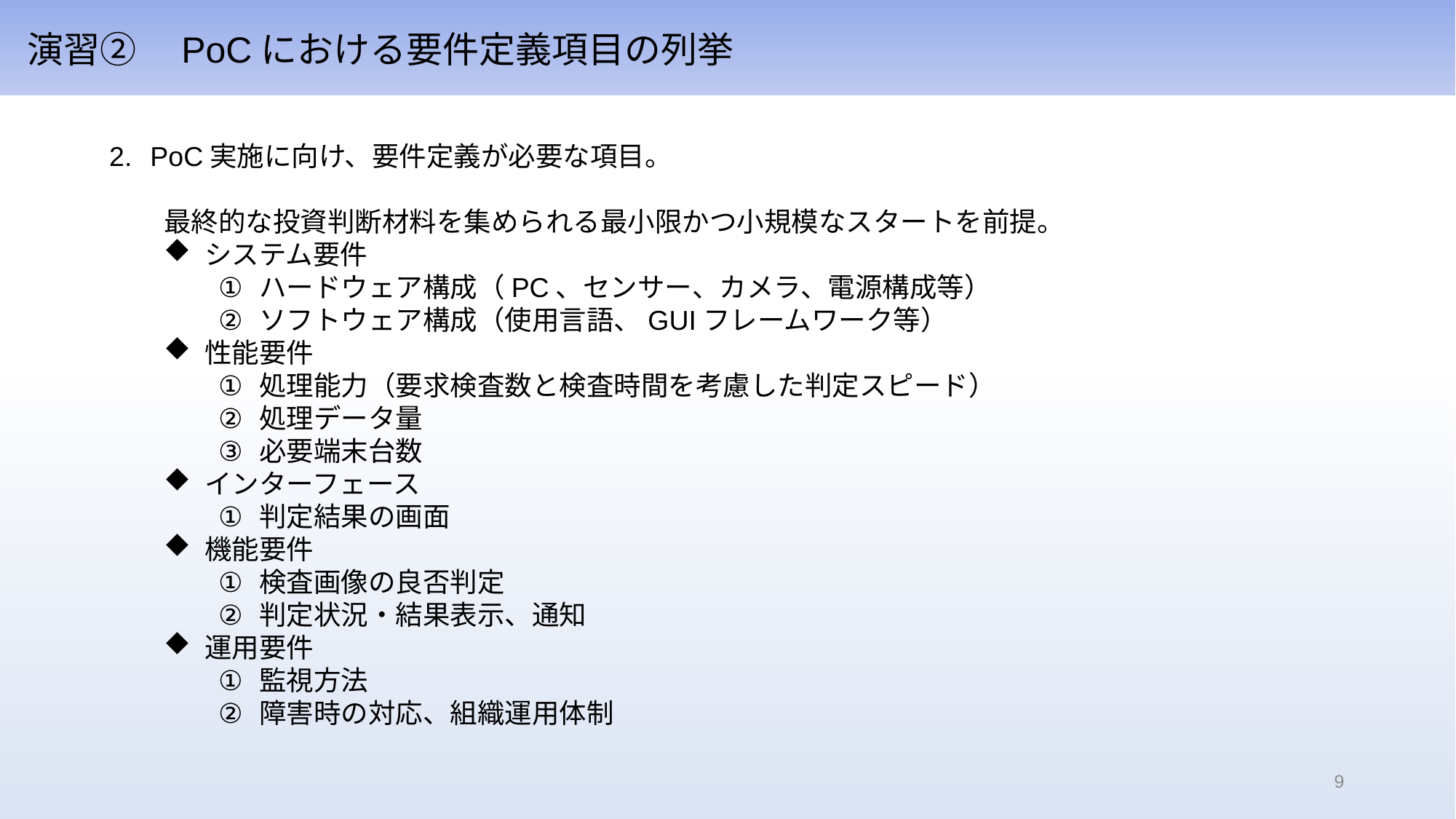

演習②　PoCにおける要件定義項目の列挙
PoC実施に向け、要件定義が必要な項目。
　　最終的な投資判断材料を集められる最小限かつ小規模なスタートを前提。
システム要件
ハードウェア構成（PC、センサー、カメラ、電源構成等）
ソフトウェア構成（使用言語、GUIフレームワーク等）
性能要件
処理能力（要求検査数と検査時間を考慮した判定スピード）
処理データ量
必要端末台数
インターフェース
判定結果の画面
機能要件
検査画像の良否判定
判定状況・結果表示、通知
運用要件
監視方法
障害時の対応、組織運用体制

9